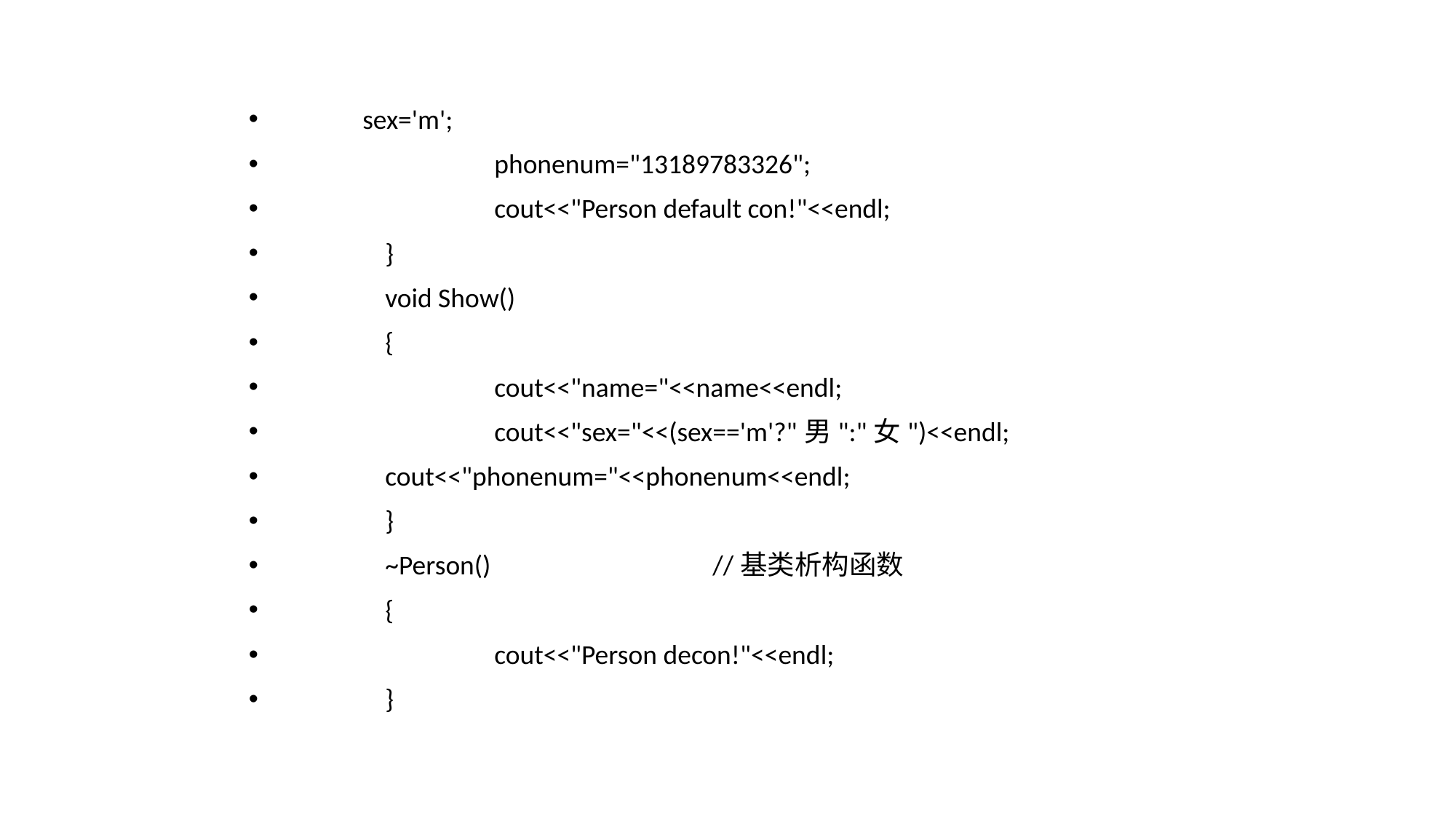

sex='m';
		phonenum="13189783326";
		cout<<"Person default con!"<<endl;
	}
	void Show()
	{
		cout<<"name="<<name<<endl;
		cout<<"sex="<<(sex=='m'?"男":"女")<<endl;
	cout<<"phonenum="<<phonenum<<endl;
	}
	~Person()                              	//基类析构函数
	{
		cout<<"Person decon!"<<endl;
	}